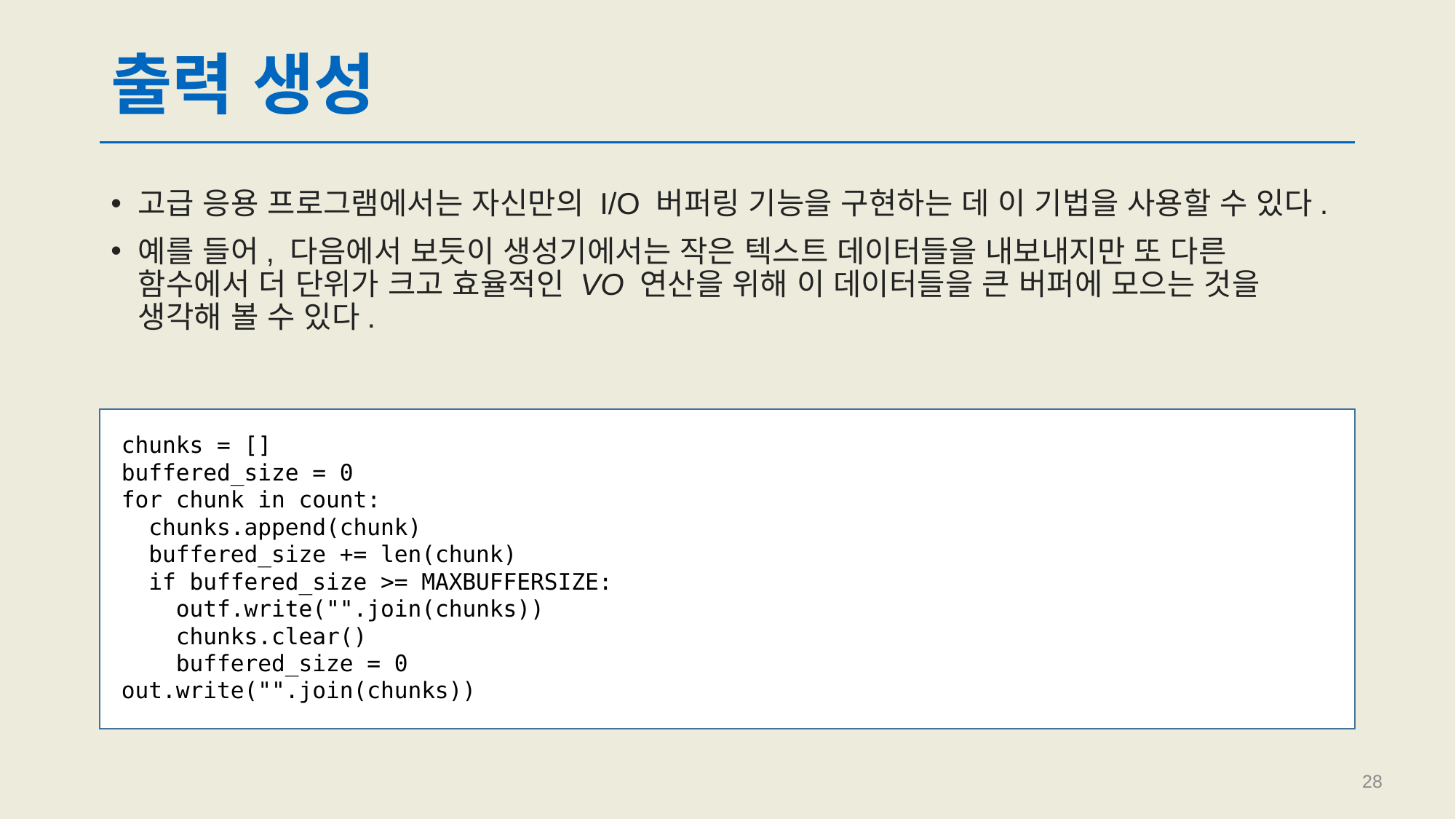

# 출력 생성
고급 응용 프로그램에서는 자신만의 I/O 버퍼링 기능을 구현하는 데 이 기법을 사용할 수 있다.
예를 들어, 다음에서 보듯이 생성기에서는 작은 텍스트 데이터들을 내보내지만 또 다른 함수에서 더 단위가 크고 효율적인 VO 연산을 위해 이 데이터들을 큰 버퍼에 모으는 것을 생각해 볼 수 있다.
chunks = []
buffered_size = 0
for chunk in count:
  chunks.append(chunk)
  buffered_size += len(chunk)
  if buffered_size >= MAXBUFFERSIZE:
    outf.write("".join(chunks))
    chunks.clear()
    buffered_size = 0
out.write("".join(chunks))
28